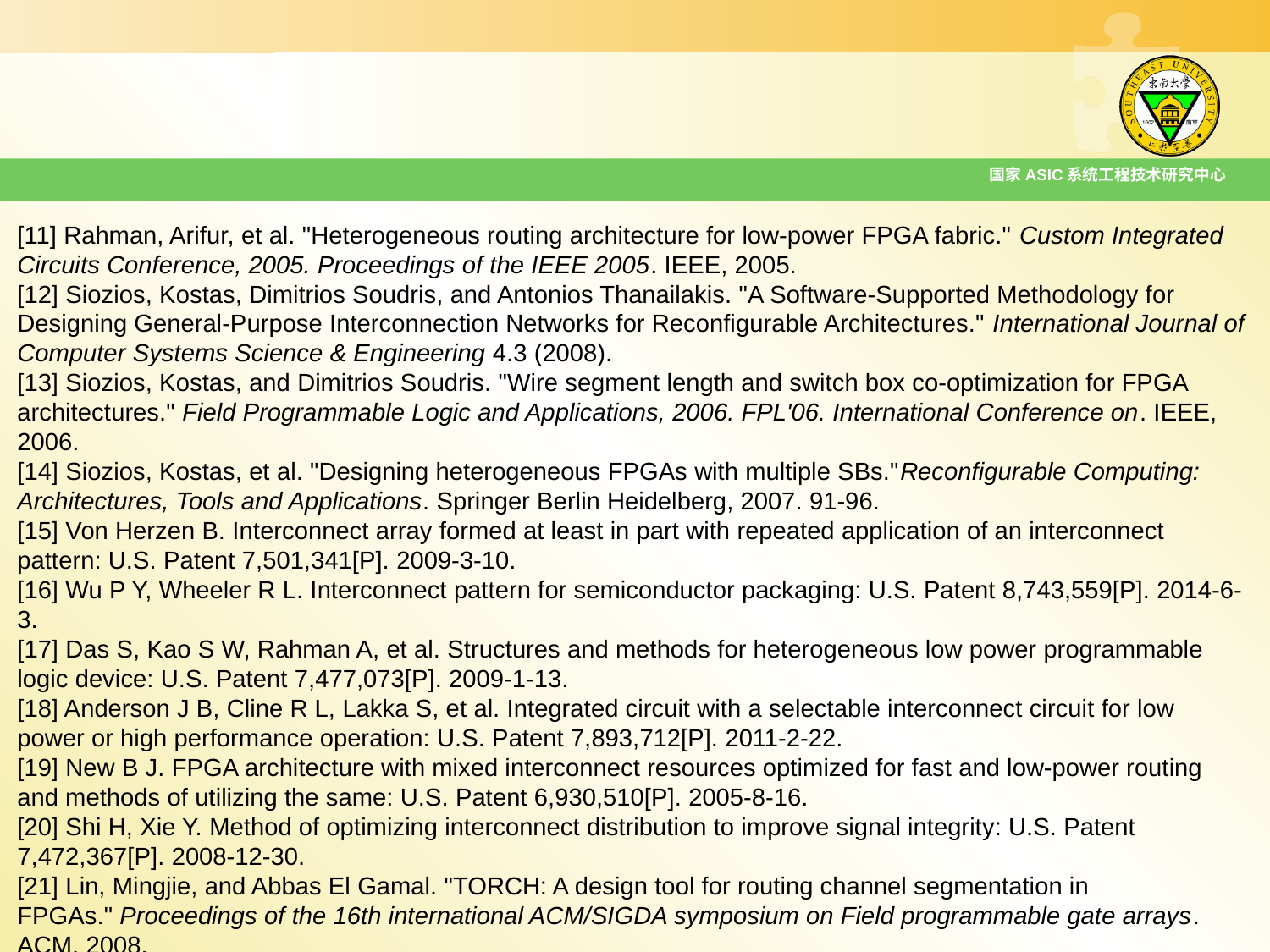

国家ASIC系统工程技术研究中心
[11] Rahman, Arifur, et al. "Heterogeneous routing architecture for low-power FPGA fabric." Custom Integrated Circuits Conference, 2005. Proceedings of the IEEE 2005. IEEE, 2005.
[12] Siozios, Kostas, Dimitrios Soudris, and Antonios Thanailakis. "A Software-Supported Methodology for Designing General-Purpose Interconnection Networks for Reconfigurable Architectures." International Journal of Computer Systems Science & Engineering 4.3 (2008).
[13] Siozios, Kostas, and Dimitrios Soudris. "Wire segment length and switch box co-optimization for FPGA architectures." Field Programmable Logic and Applications, 2006. FPL'06. International Conference on. IEEE, 2006.
[14] Siozios, Kostas, et al. "Designing heterogeneous FPGAs with multiple SBs."Reconfigurable Computing: Architectures, Tools and Applications. Springer Berlin Heidelberg, 2007. 91-96.
[15] Von Herzen B. Interconnect array formed at least in part with repeated application of an interconnect pattern: U.S. Patent 7,501,341[P]. 2009-3-10.
[16] Wu P Y, Wheeler R L. Interconnect pattern for semiconductor packaging: U.S. Patent 8,743,559[P]. 2014-6-3.
[17] Das S, Kao S W, Rahman A, et al. Structures and methods for heterogeneous low power programmable logic device: U.S. Patent 7,477,073[P]. 2009-1-13.
[18] Anderson J B, Cline R L, Lakka S, et al. Integrated circuit with a selectable interconnect circuit for low power or high performance operation: U.S. Patent 7,893,712[P]. 2011-2-22.
[19] New B J. FPGA architecture with mixed interconnect resources optimized for fast and low-power routing and methods of utilizing the same: U.S. Patent 6,930,510[P]. 2005-8-16.
[20] Shi H, Xie Y. Method of optimizing interconnect distribution to improve signal integrity: U.S. Patent 7,472,367[P]. 2008-12-30.
[21] Lin, Mingjie, and Abbas El Gamal. "TORCH: A design tool for routing channel segmentation in FPGAs." Proceedings of the 16th international ACM/SIGDA symposium on Field programmable gate arrays. ACM, 2008.